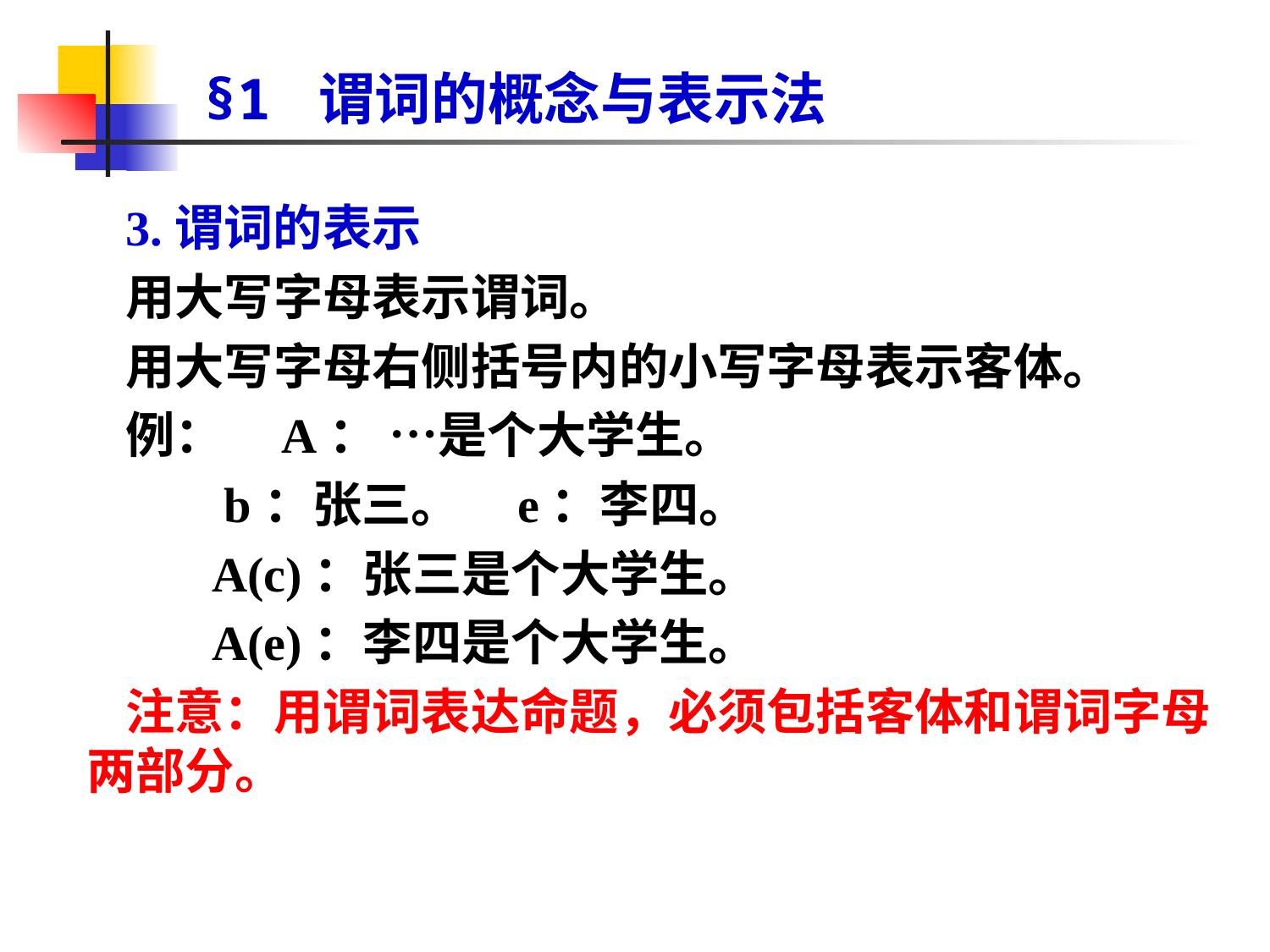

# §1 谓词的概念与表示法
3.谓词的表示
用大写字母表示谓词。
用大写字母右侧括号内的小写字母表示客体。
例：    A： …是个大学生。
        b：张三。    e：李四。
       A(c)：张三是个大学生。
       A(e)：李四是个大学生。
注意：用谓词表达命题，必须包括客体和谓词字母两部分。
9